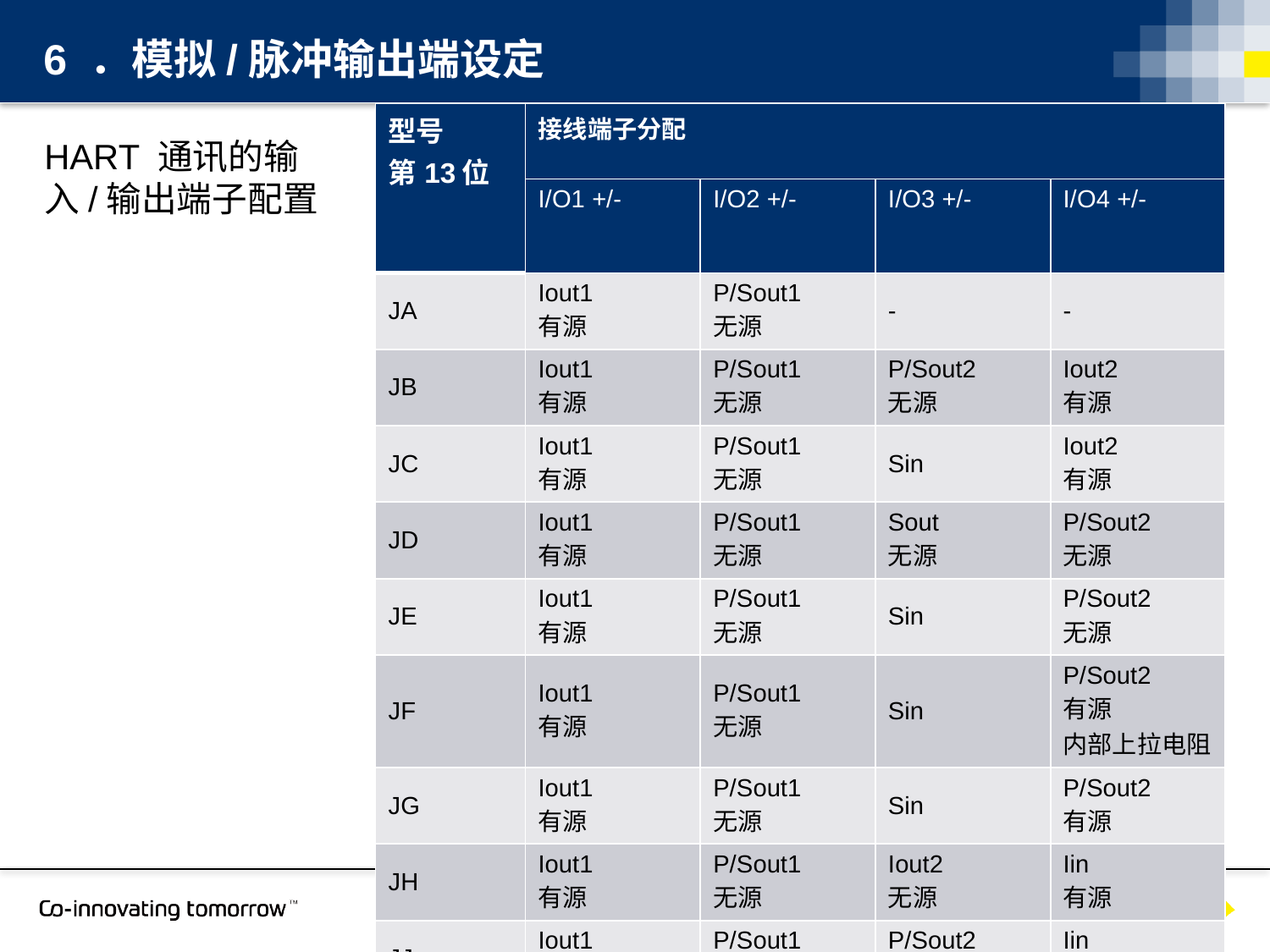

6 ．模拟/脉冲输出端设定

| 型号 第13位 | 接线端子分配 |  |  |  |
| --- | --- | --- | --- | --- |
|  | I/O1 +/- | I/O2 +/- | I/O3 +/- | I/O4 +/- |
| JA | Iout1 有源 | P/Sout1 无源 | - | - |
| JB | Iout1 有源 | P/Sout1 无源 | P/Sout2 无源 | Iout2 有源 |
| JC | Iout1 有源 | P/Sout1 无源 | Sin | Iout2 有源 |
| JD | Iout1 有源 | P/Sout1 无源 | Sout 无源 | P/Sout2 无源 |
| JE | Iout1 有源 | P/Sout1 无源 | Sin | P/Sout2 无源 |
| JF | Iout1 有源 | P/Sout1 无源 | Sin | P/Sout2 有源 内部上拉电阻 |
| JG | Iout1 有源 | P/Sout1 无源 | Sin | P/Sout2 有源 |
| JH | Iout1 有源 | P/Sout1 无源 | Iout2 无源 | Iin 有源 |
| JJ | Iout1 有源 | P/Sout1 无源 | P/Sout2 无源 | Iin 有源 |
HART 通讯的输入/输出端子配置